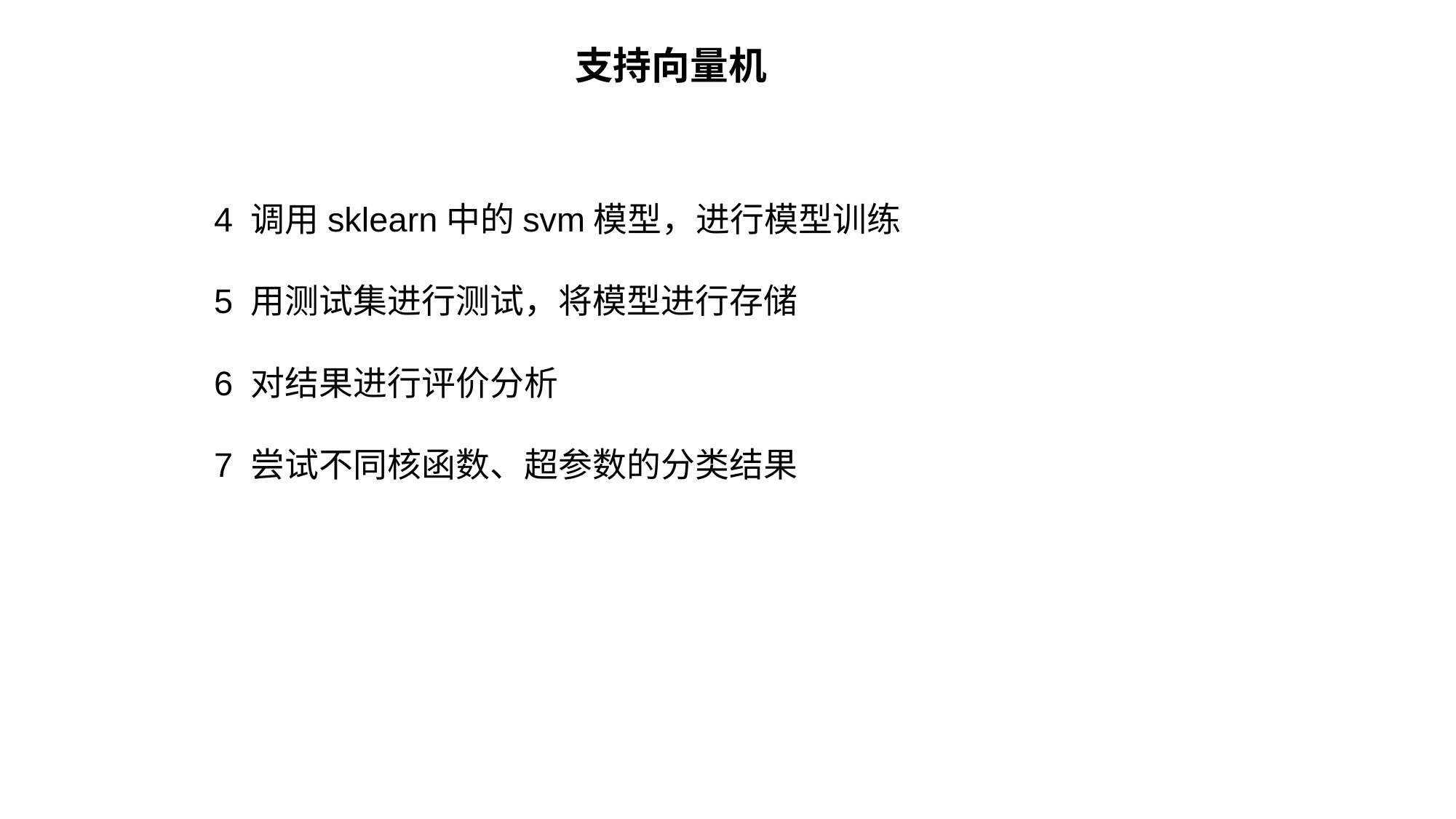

支持向量机
4 调用sklearn中的svm模型，进行模型训练

5 用测试集进行测试，将模型进行存储

6 对结果进行评价分析

7 尝试不同核函数、超参数的分类结果